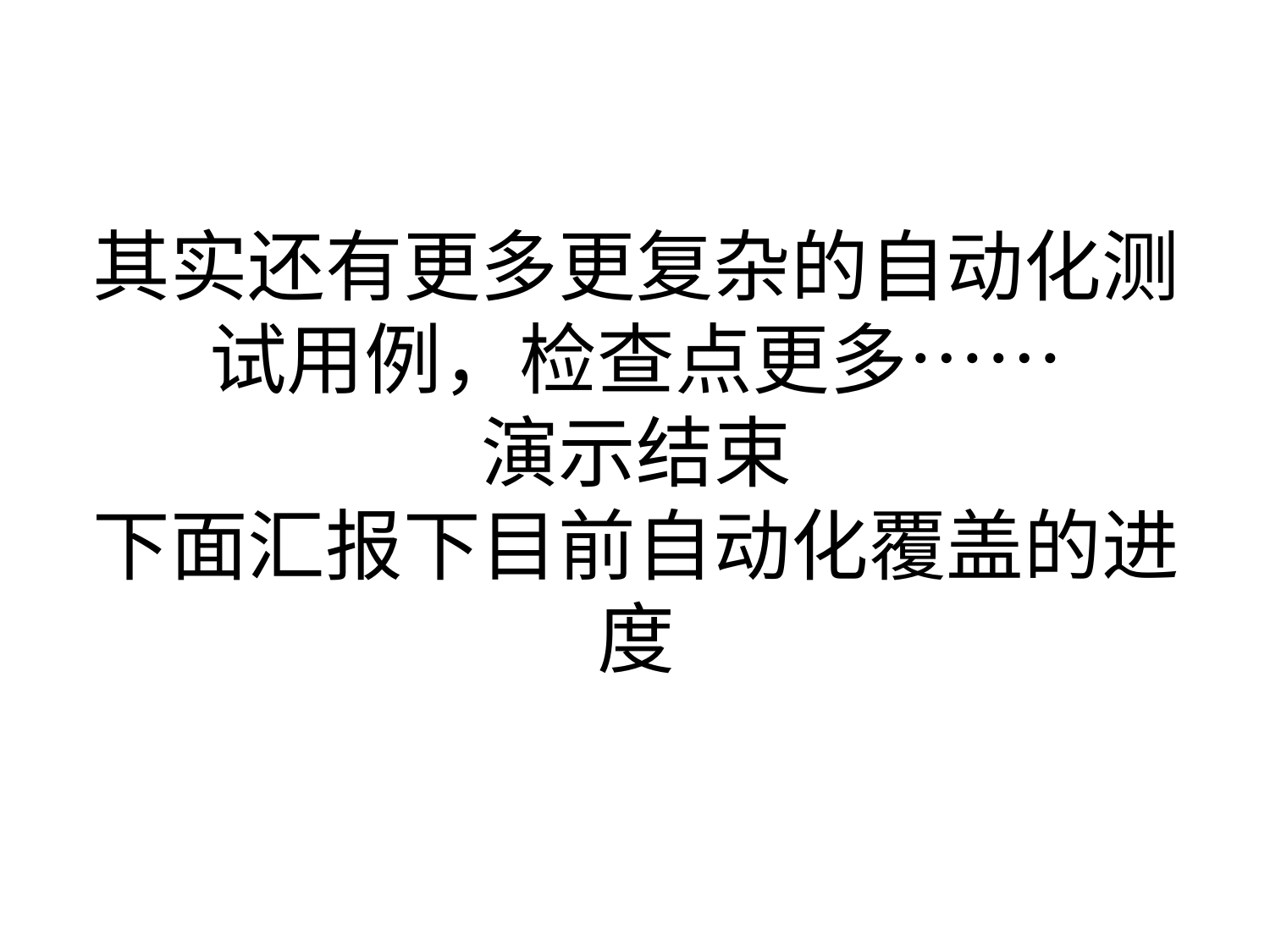

# 其实还有更多更复杂的自动化测试用例，检查点更多…… 演示结束 下面汇报下目前自动化覆盖的进度